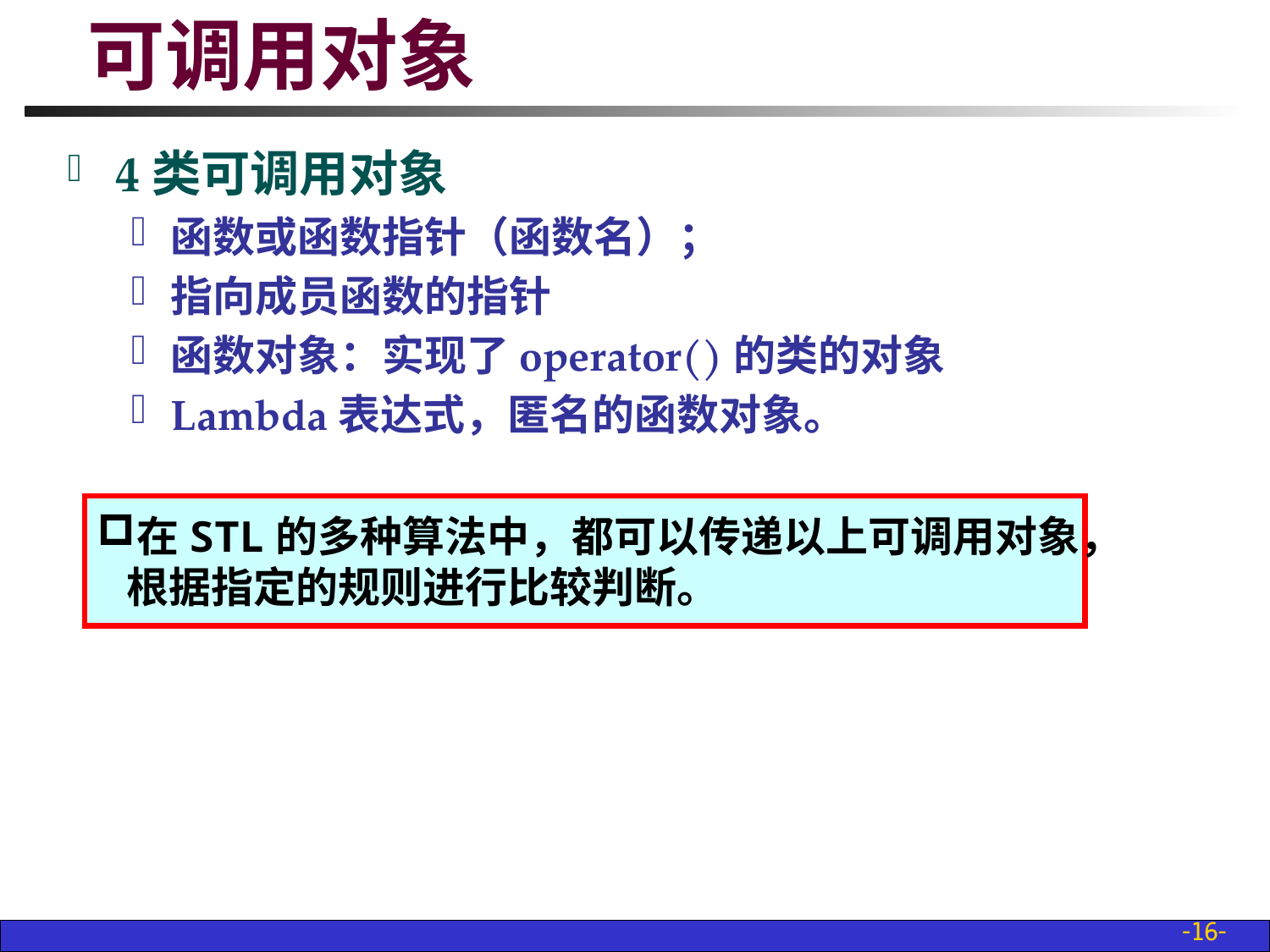

# 可调用对象
4类可调用对象
函数或函数指针（函数名）；
指向成员函数的指针
函数对象：实现了operator()的类的对象
Lambda表达式，匿名的函数对象。
在STL的多种算法中，都可以传递以上可调用对象，
  根据指定的规则进行比较判断。
-16-